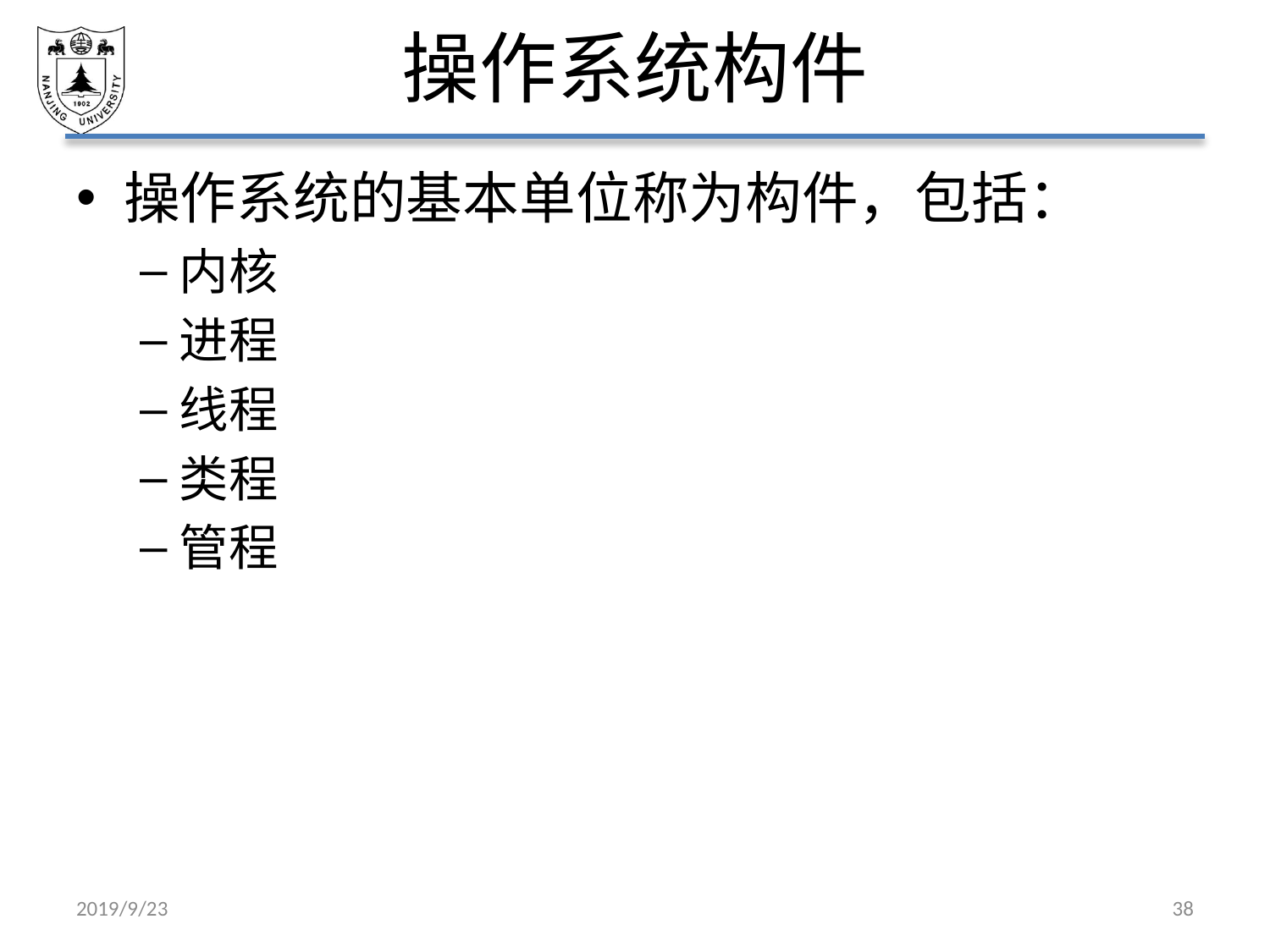

# 操作系统构件
操作系统的基本单位称为构件，包括：
内核
进程
线程
类程
管程
2019/9/23
38